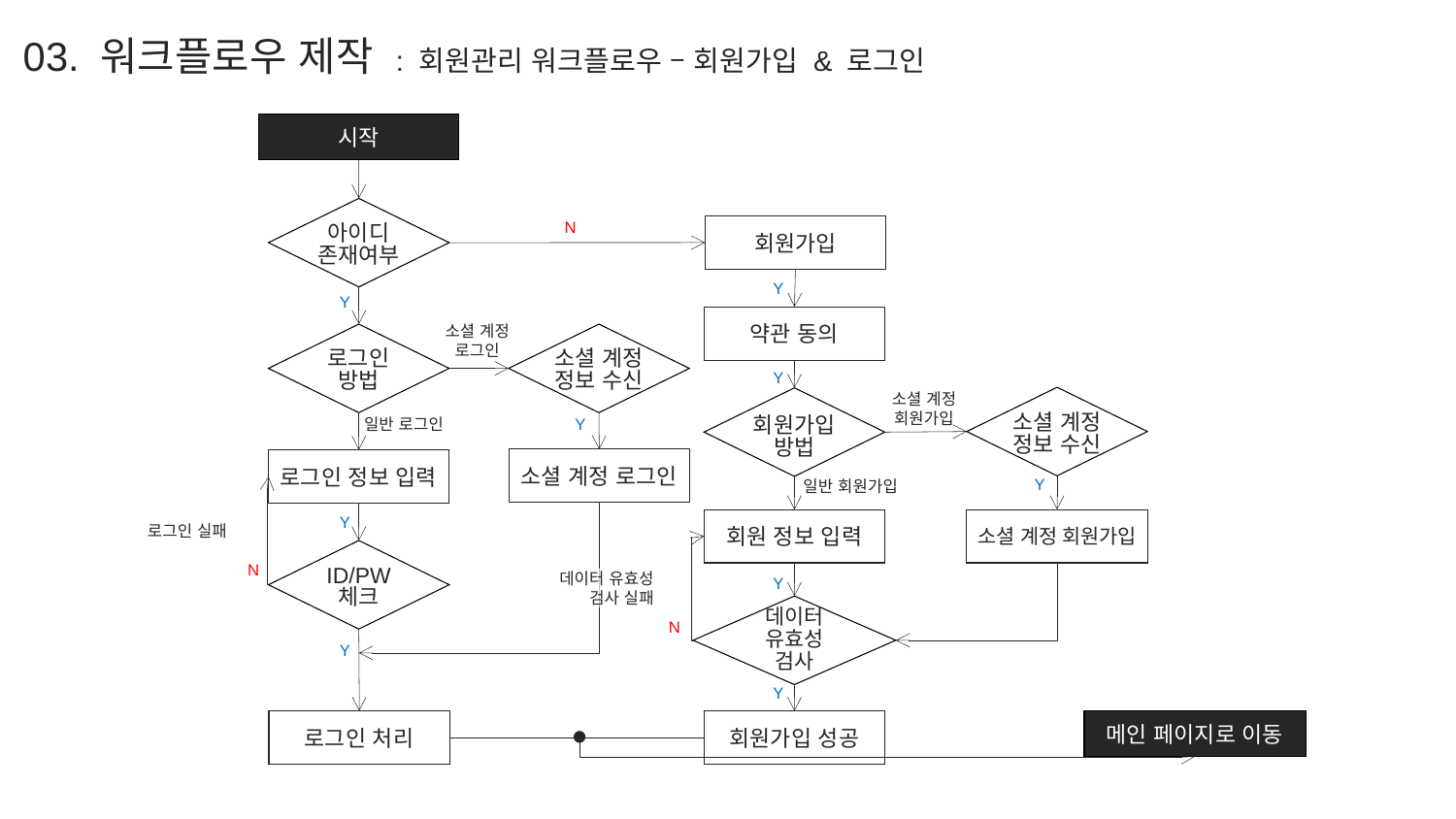

03. 워크플로우 제작  : 회원관리 워크플로우 – 회원가입 & 로그인
시작

Y

Y

Y
아이디
존재여부
회원가입
N
Y

Y

Y

Y
약관 동의
소셜 계정
로그인
로그인
방법
소셜 계정 정보 수신
소셜 계정 정보 수신
회원가입
방법
소셜 계정
회원가입
일반 로그인
Y
소셜 계정 로그인
로그인 정보 입력
Y
일반 회원가입
회원 정보 입력
소셜 계정 회원가입
로그인 실패
ID/PW
체크
N
데이터 유효성
검사 실패
데이터
유효성 검사
N

로그인 처리
회원가입 성공
메인 페이지로 이동